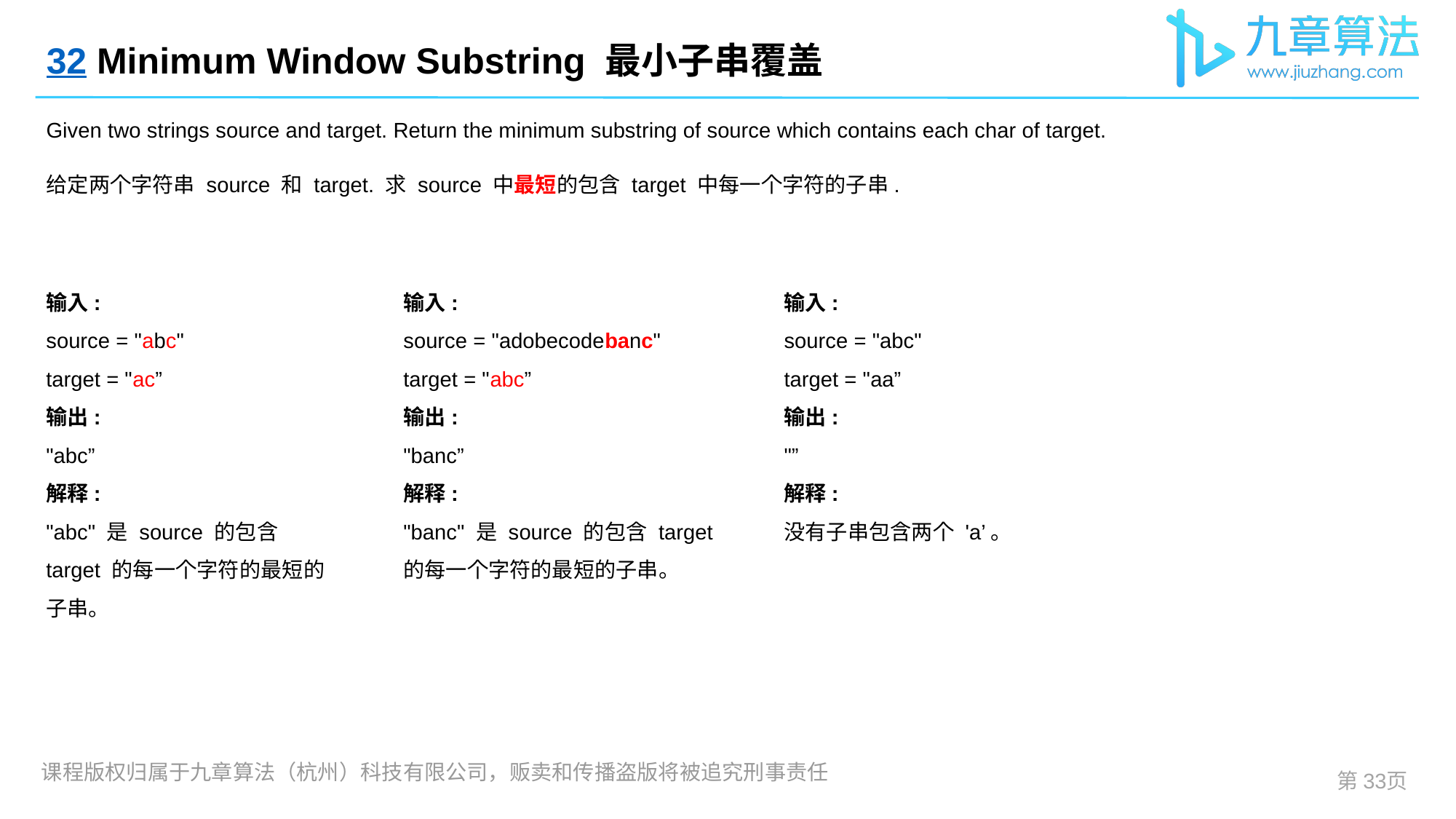

# 32 Minimum Window Substring 最小子串覆盖
Given two strings source and target. Return the minimum substring of source which contains each char of target.

给定两个字符串 source 和 target. 求 source 中最短的包含 target 中每一个字符的子串.
输入:
source = "abc"
target = "ac”
输出:
"abc”
解释:
"abc" 是 source 的包含 target 的每一个字符的最短的子串。
输入:
source = "adobecodebanc"
target = "abc”
输出:
"banc”
解释:
"banc" 是 source 的包含 target 的每一个字符的最短的子串。
输入:
source = "abc"
target = "aa”
输出:
"”
解释:
没有子串包含两个 'a’。
第33页